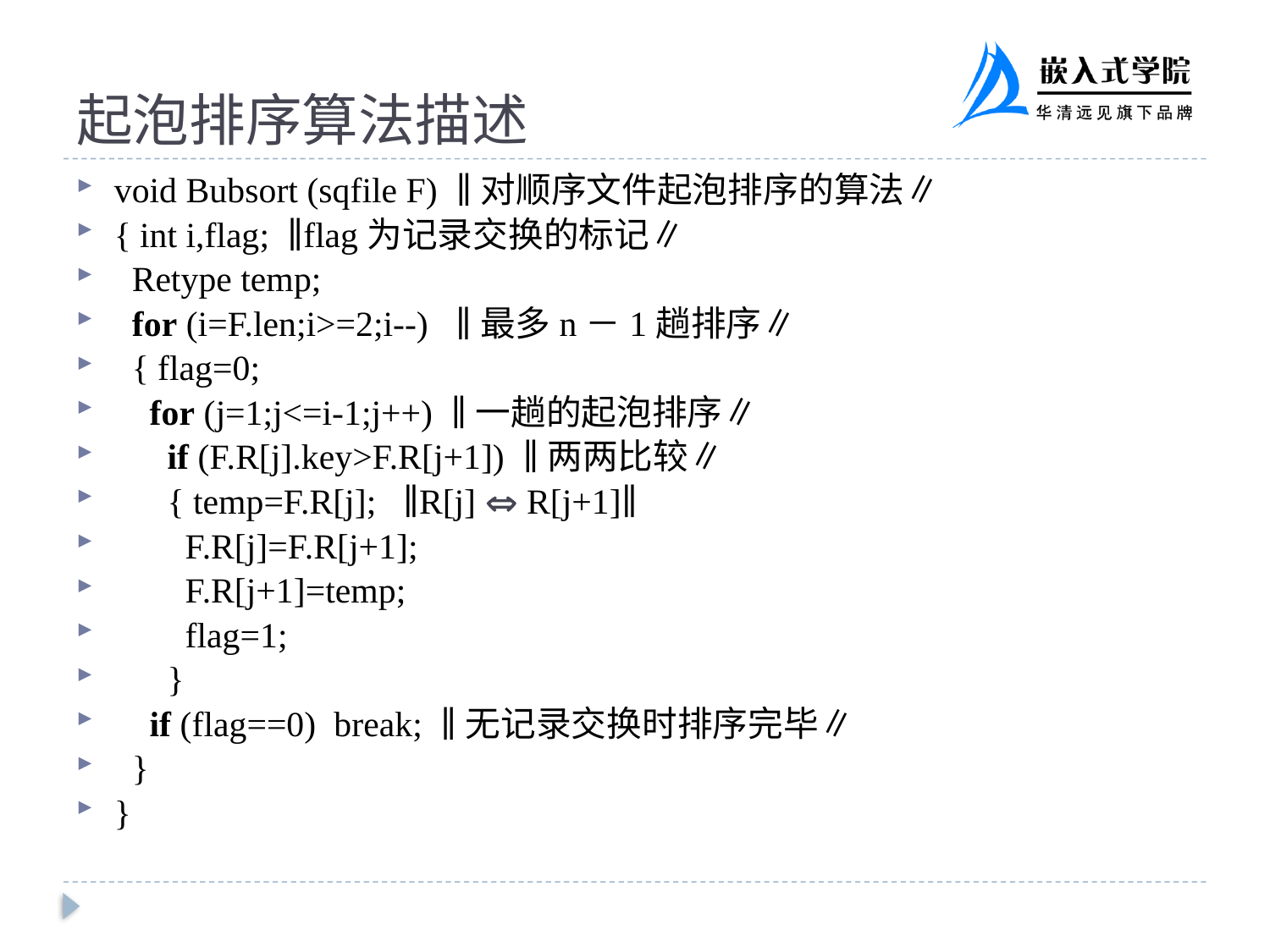

# 起泡排序算法描述
void Bubsort (sqfile F)  ∥对顺序文件起泡排序的算法∥
{ int i,flag;  ∥flag为记录交换的标记∥
  Retype temp;
  for (i=F.len;i>=2;i--)   ∥最多n－1趟排序∥
  { flag=0;
    for (j=1;j<=i-1;j++)  ∥一趟的起泡排序∥
      if (F.R[j].key>F.R[j+1])  ∥两两比较∥
      { temp=F.R[j];   ∥R[j] ⇔ R[j+1]∥
        F.R[j]=F.R[j+1];
        F.R[j+1]=temp;
        flag=1;
      }
    if (flag==0)  break;  ∥无记录交换时排序完毕∥
  }
}

204